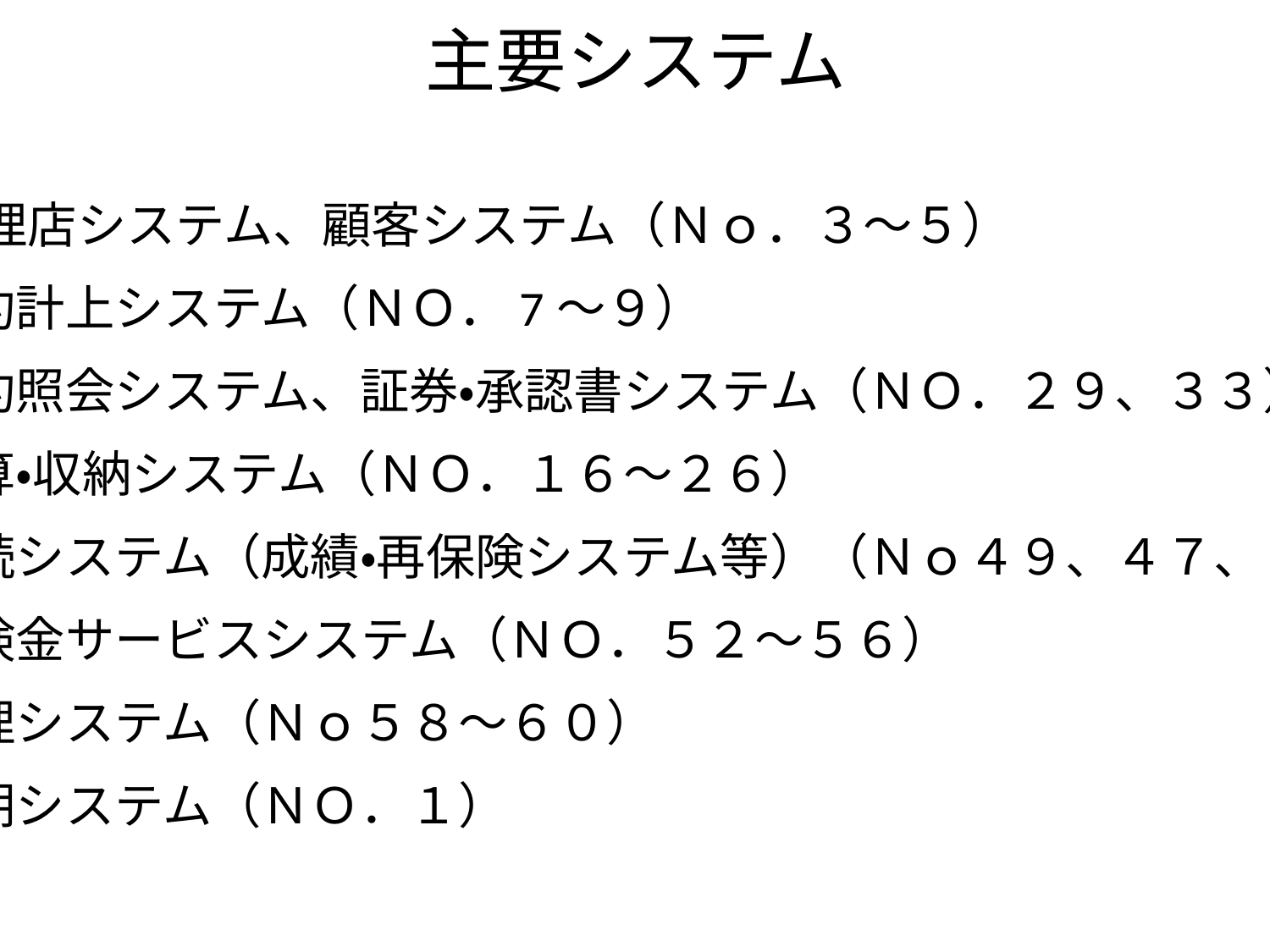

主要システム
①代理店システム、顧客システム（Ｎｏ．３～５）
②契約計上システム（ＮＯ．7～９）
③契約照会システム、証券・承認書システム（ＮＯ．２９、３３）
④精算・収納システム（ＮＯ．１６～２６）
⑤後続システム（成績・再保険システム等）（Ｎｏ４９、４７、５７）
⑥保険金サービスシステム（ＮＯ．５２～５６）
⑦経理システム（Ｎｏ５８～６０）
⑧満期システム（ＮＯ．１）